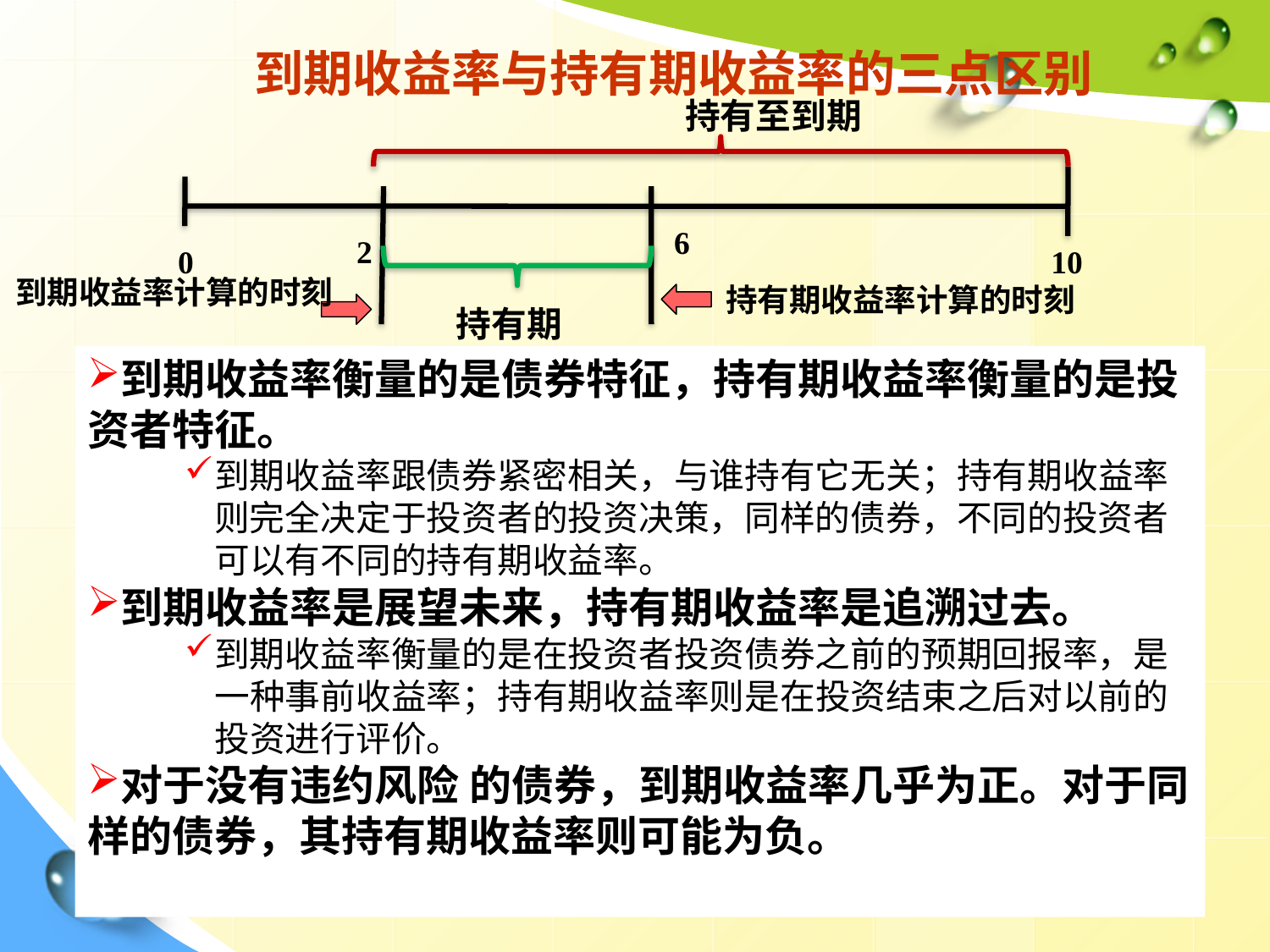

到期收益率与持有期收益率的三点区别
持有至到期

6
2
0
10
到期收益率计算的时刻
持有期收益率计算的时刻

持有期
到期收益率衡量的是债券特征，持有期收益率衡量的是投资者特征。
到期收益率跟债券紧密相关，与谁持有它无关；持有期收益率则完全决定于投资者的投资决策，同样的债券，不同的投资者可以有不同的持有期收益率。
到期收益率是展望未来，持有期收益率是追溯过去。
到期收益率衡量的是在投资者投资债券之前的预期回报率，是一种事前收益率；持有期收益率则是在投资结束之后对以前的投资进行评价。
对于没有违约风险 的债券，到期收益率几乎为正。对于同样的债券，其持有期收益率则可能为负。